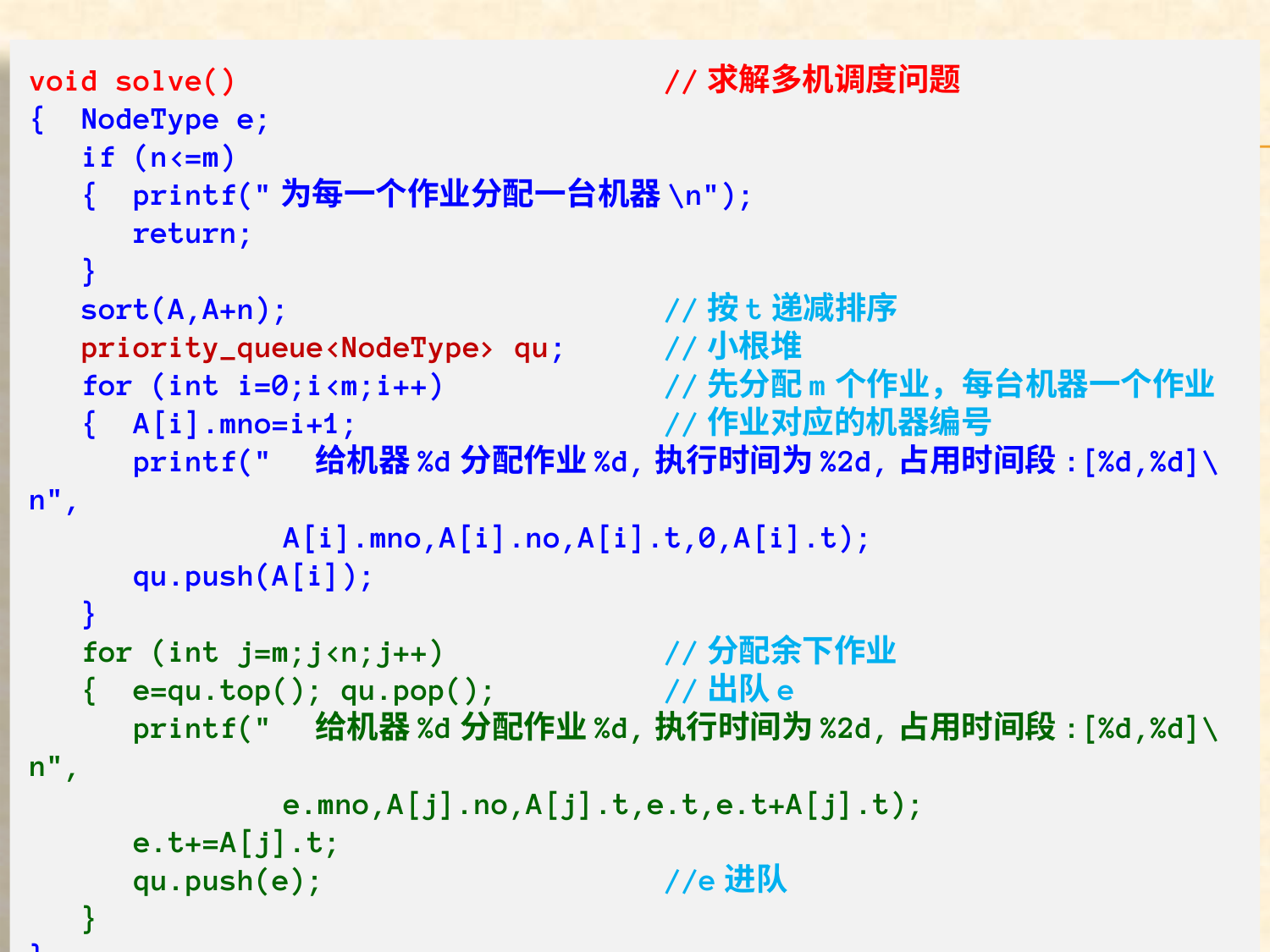

void solve()				//求解多机调度问题
{  NodeType e;
   if (n<=m)
   {  printf("为每一个作业分配一台机器\n");
      return;
   }
   sort(A,A+n);			//按t递减排序
   priority_queue<NodeType> qu;	//小根堆
   for (int i=0;i<m;i++)		//先分配m个作业，每台机器一个作业
   {  A[i].mno=i+1;			//作业对应的机器编号
      printf("  给机器%d分配作业%d,执行时间为%2d,占用时间段:[%d,%d]\n",
		A[i].mno,A[i].no,A[i].t,0,A[i].t);
      qu.push(A[i]);
   }
   for (int j=m;j<n;j++)		//分配余下作业
   {  e=qu.top(); qu.pop();		//出队e
      printf("  给机器%d分配作业%d,执行时间为%2d,占用时间段:[%d,%d]\n",
		e.mno,A[j].no,A[j].t,e.t,e.t+A[j].t);
      e.t+=A[j].t;
      qu.push(e);			//e进队
   }
}